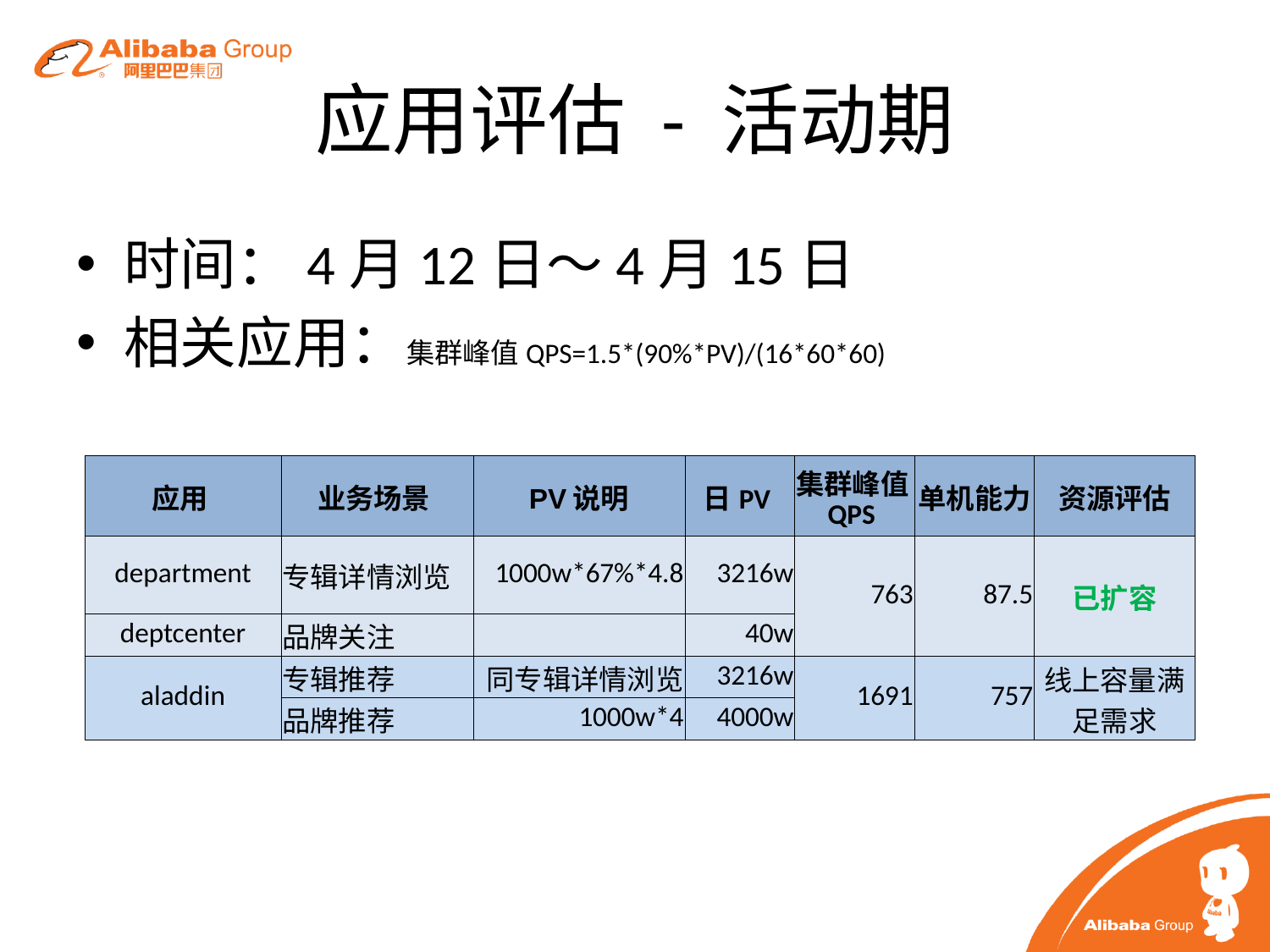

# 应用评估 - 活动期
时间：4月12日～4月15日
相关应用：集群峰值QPS=1.5*(90%*PV)/(16*60*60)
| 应用 | 业务场景 | PV说明 | 日PV | 集群峰值QPS | 单机能力 | 资源评估 |
| --- | --- | --- | --- | --- | --- | --- |
| department | 专辑详情浏览 | 1000w\*67%\*4.8 | 3216w | 763 | 87.5 | 已扩容 |
| deptcenter | 品牌关注 |  | 40w |  |  |  |
| aladdin | 专辑推荐 | 同专辑详情浏览 | 3216w | 1691 | 757 | 线上容量满足需求 |
|  | 品牌推荐 | 1000w\*4 | 4000w |  |  |  |